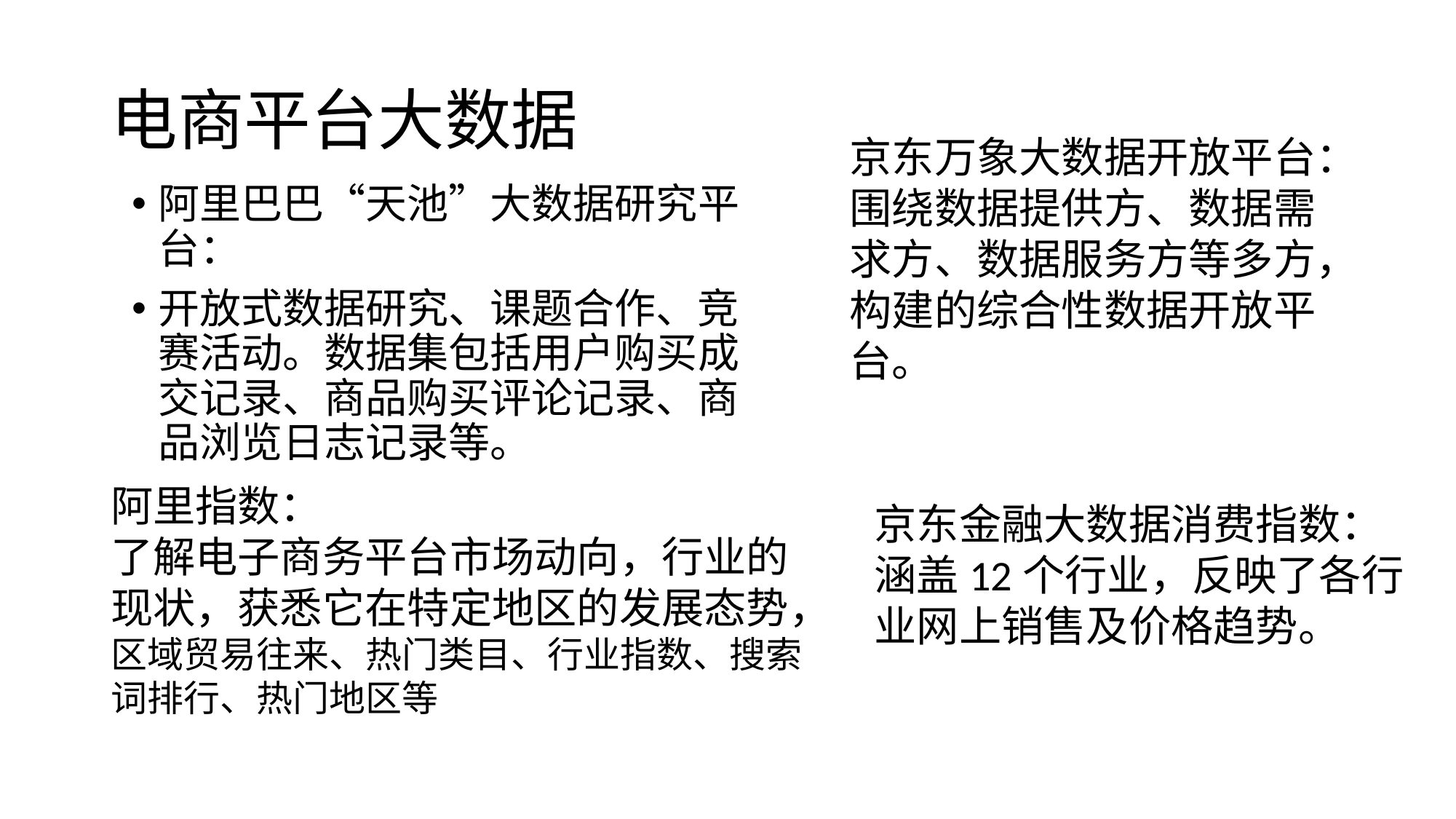

# 电商平台大数据
京东万象大数据开放平台：围绕数据提供方、数据需求方、数据服务方等多方，构建的综合性数据开放平台。
阿里巴巴“天池”大数据研究平台：
开放式数据研究、课题合作、竞赛活动。数据集包括用户购买成交记录、商品购买评论记录、商品浏览日志记录等。

阿里指数：
了解电子商务平台市场动向，行业的现状，获悉它在特定地区的发展态势，区域贸易往来、热门类目、行业指数、搜索词排行、热门地区等
京东金融大数据消费指数：
涵盖12个行业，反映了各行业网上销售及价格趋势。